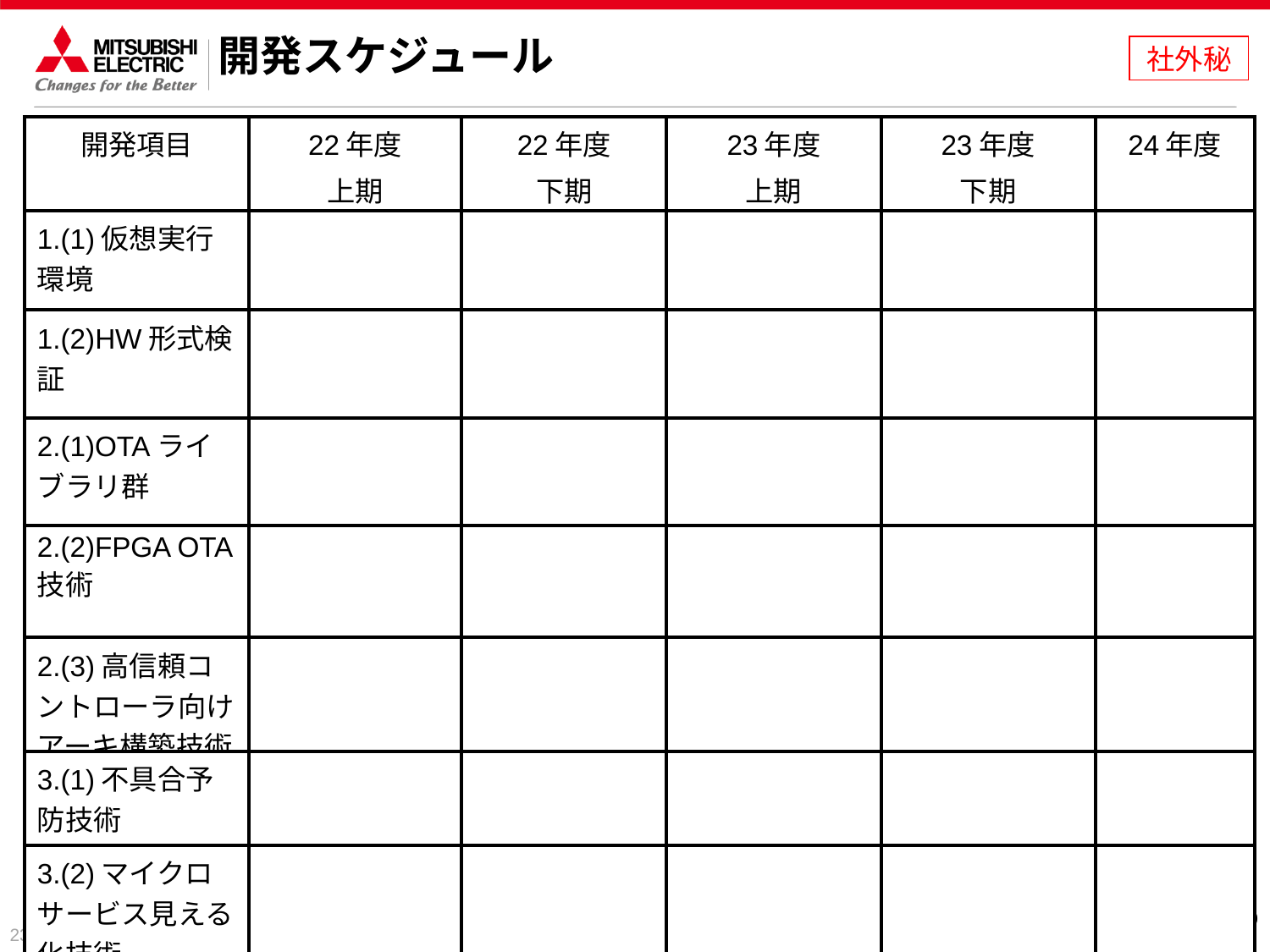

部門内
必須
秘
社外秘
開発スケジュール
開示範囲：
発本〔発業、各研セ戦略部門、開発関係者、GR以上〕
| 開発項目 | 22年度 上期 | 22年度 下期 | 23年度 上期 | 23年度 下期 | 24年度 |
| --- | --- | --- | --- | --- | --- |
| 1.(1)仮想実行環境 |  |  |  |  |  |
| 1.(2)HW形式検証 |  |  |  |  |  |
| 2.(1)OTAライブラリ群 |  |  |  |  |  |
| 2.(2)FPGA OTA技術 |  |  |  |  |  |
| 2.(3)高信頼コントローラ向けアーキ構築技術 |  |  |  |  |  |
| 3.(1)不具合予防技術 |  |  |  |  |  |
| 3.(2)マイクロサービス見える化技術 |  |  |  |  |  |
| X.(Y)PFライフさん技術 |  |  |  |  |  |
・継続は22年度から記載し、新規は23年度から記載。
・開発期間分のスケジュールを記載（3年開発の場合は、3年分を記載）
・▼印を用い、マイルストーンを記入(機器、システムのプロト等)
・成果の出る時期に★をつけ、成果物(特許、広報、社外発表、論文)を記載する。
・開発初年度から記載すること。ただし、プロジェクト開始前の活動内容があれば、前年度から記載してもよい。
・継続案件は開発期間を修正し、審議時点の進捗をイナズマ線で記載
・社外連携活動は、独立した矢印にすると共に、成果を取り込む時期があれば矢印で表記。

[システム部門内]
・「～～の検討」と書くのはNG。検討の結果出てくる成果を明確にする(「～を設計」など)。